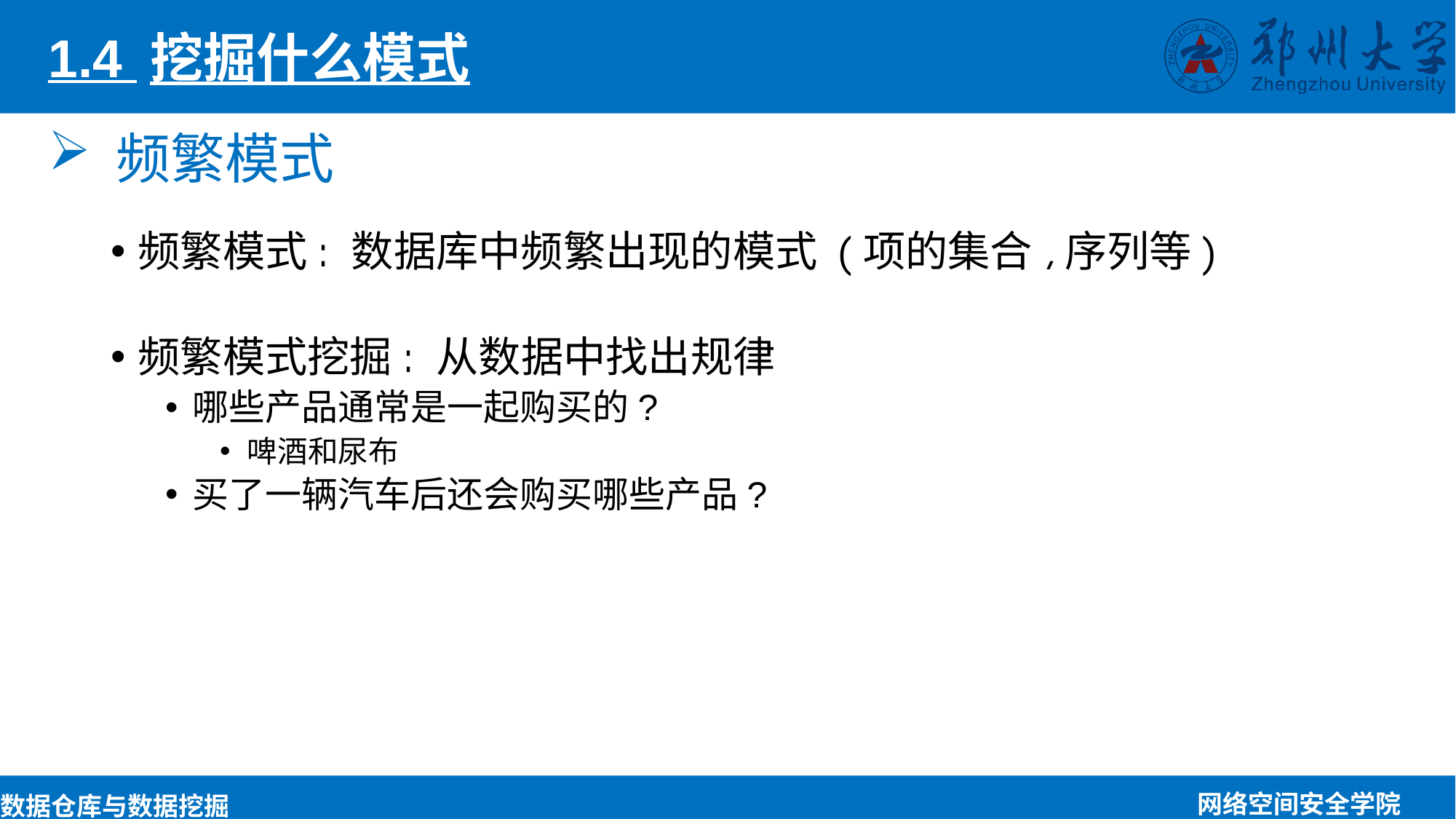

1.4 挖掘什么模式
频繁模式
频繁模式: 数据库中频繁出现的模式 (项的集合,序列等)

频繁模式挖掘: 从数据中找出规律
哪些产品通常是一起购买的?
啤酒和尿布
买了一辆汽车后还会购买哪些产品?